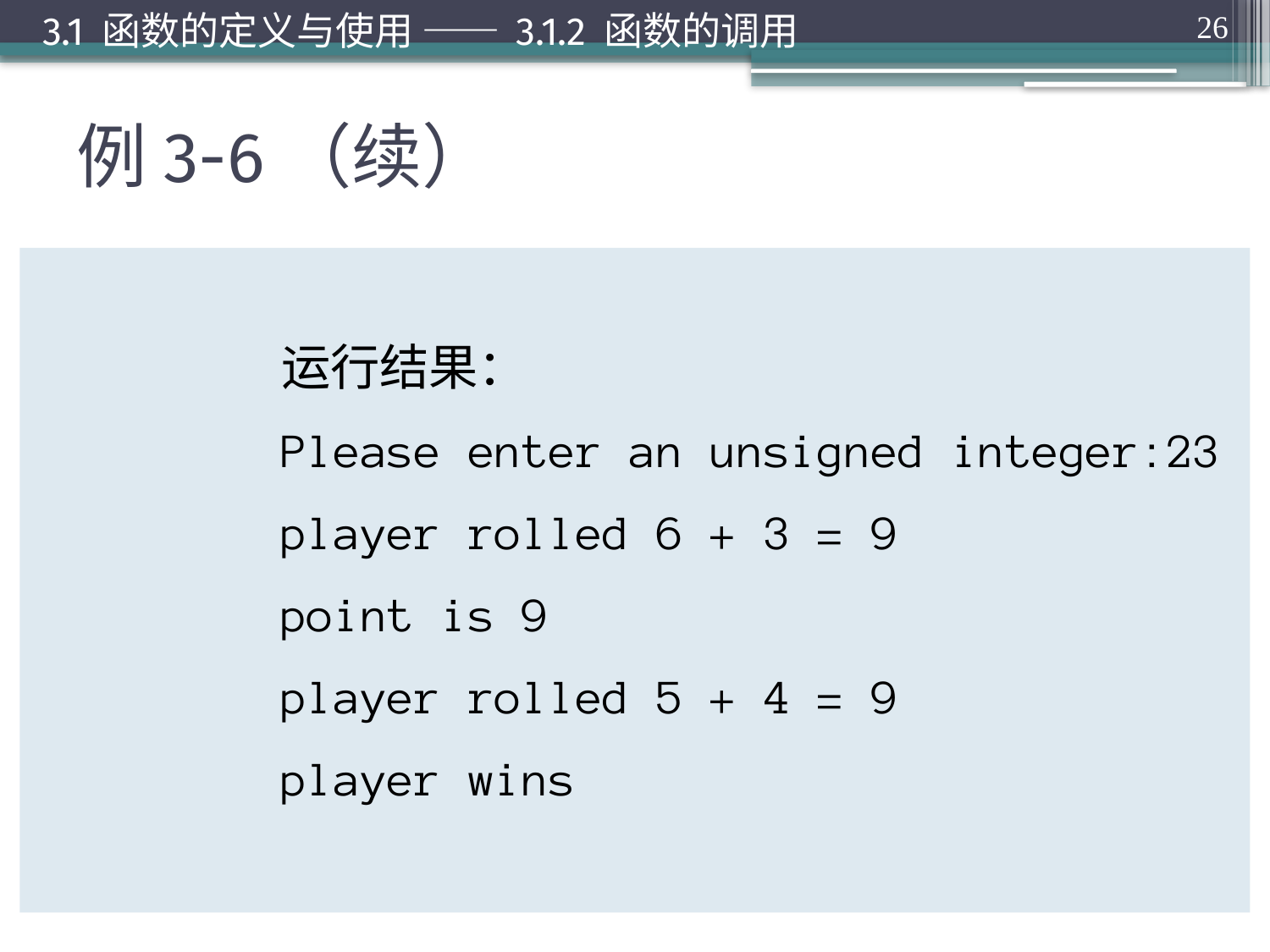

3.1 函数的定义与使用 —— 3.1.2 函数的调用
26
# 例3-6（续）

运行结果：
Please enter an unsigned integer:23
player rolled 6 + 3 = 9
point is 9
player rolled 5 + 4 = 9
player wins